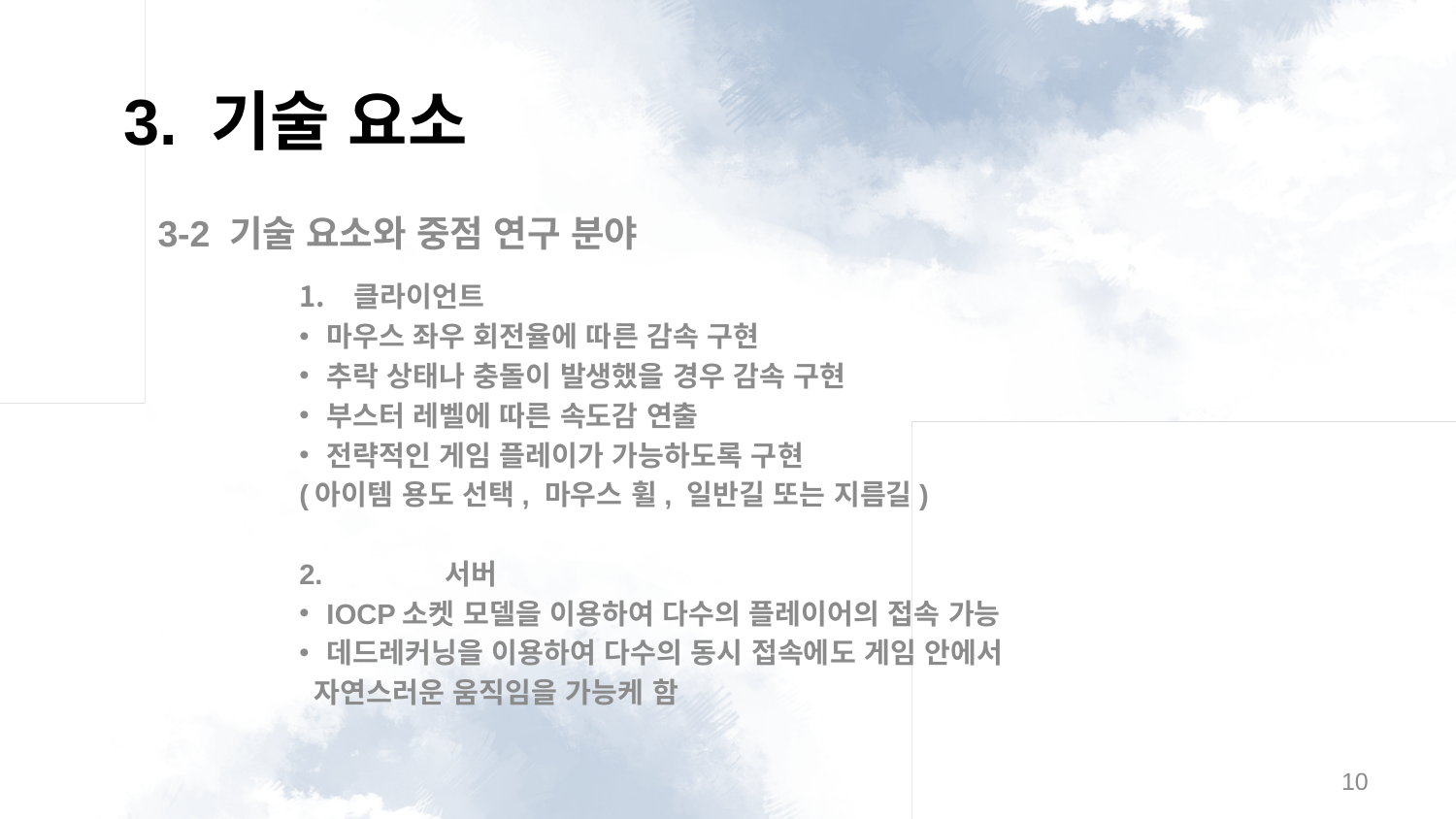

# 3. 기술 요소
3-2 기술 요소와 중점 연구 분야
클라이언트
마우스 좌우 회전율에 따른 감속 구현
추락 상태나 충돌이 발생했을 경우 감속 구현
부스터 레벨에 따른 속도감 연출
전략적인 게임 플레이가 가능하도록 구현
(아이템 용도 선택, 마우스 휠, 일반길 또는 지름길)

2.	서버
IOCP소켓 모델을 이용하여 다수의 플레이어의 접속 가능
데드레커닝을 이용하여 다수의 동시 접속에도 게임 안에서
 자연스러운 움직임을 가능케 함
10